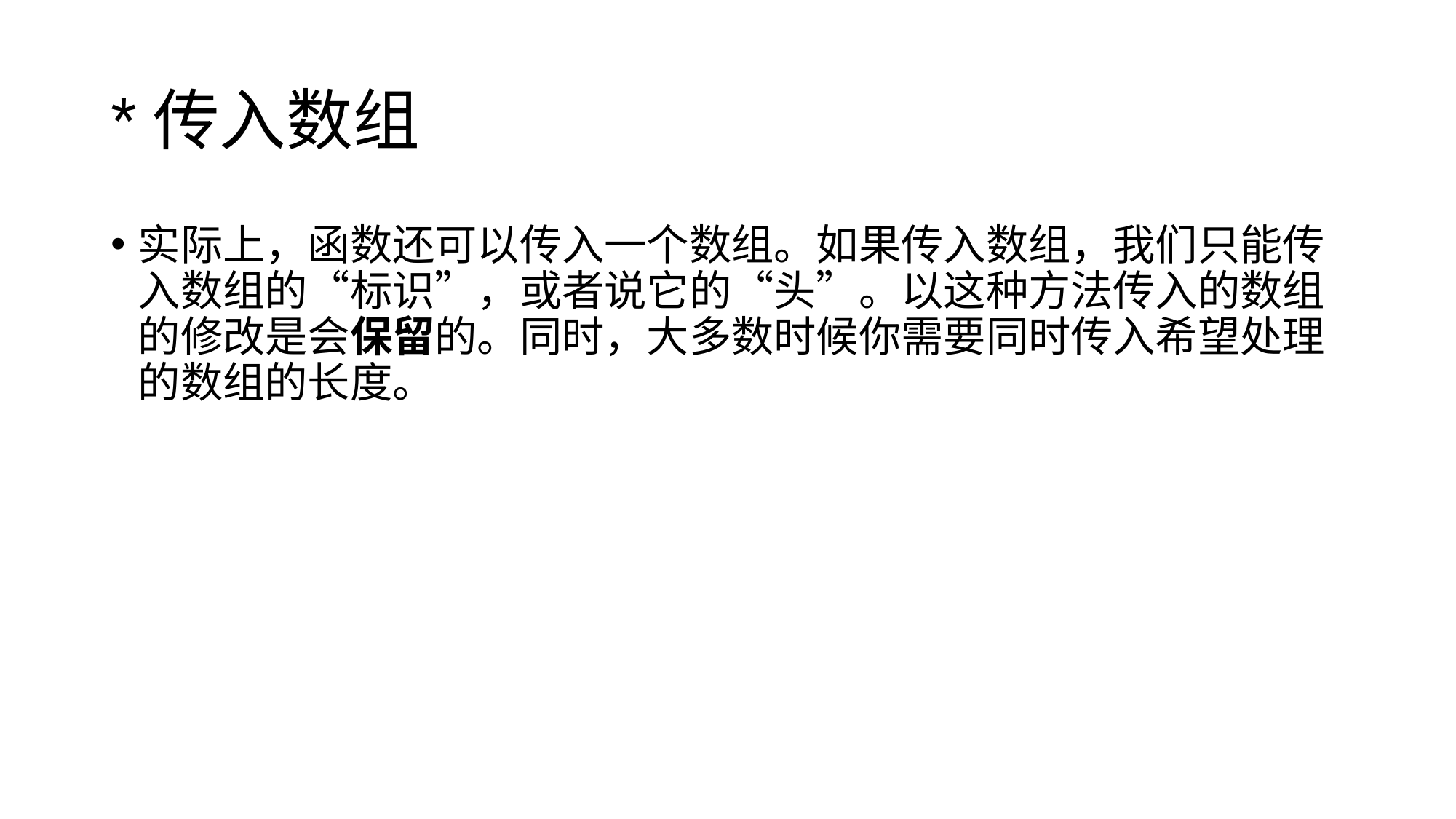

# *传入数组
实际上，函数还可以传入一个数组。如果传入数组，我们只能传入数组的“标识”，或者说它的“头”。以这种方法传入的数组的修改是会保留的。同时，大多数时候你需要同时传入希望处理的数组的长度。